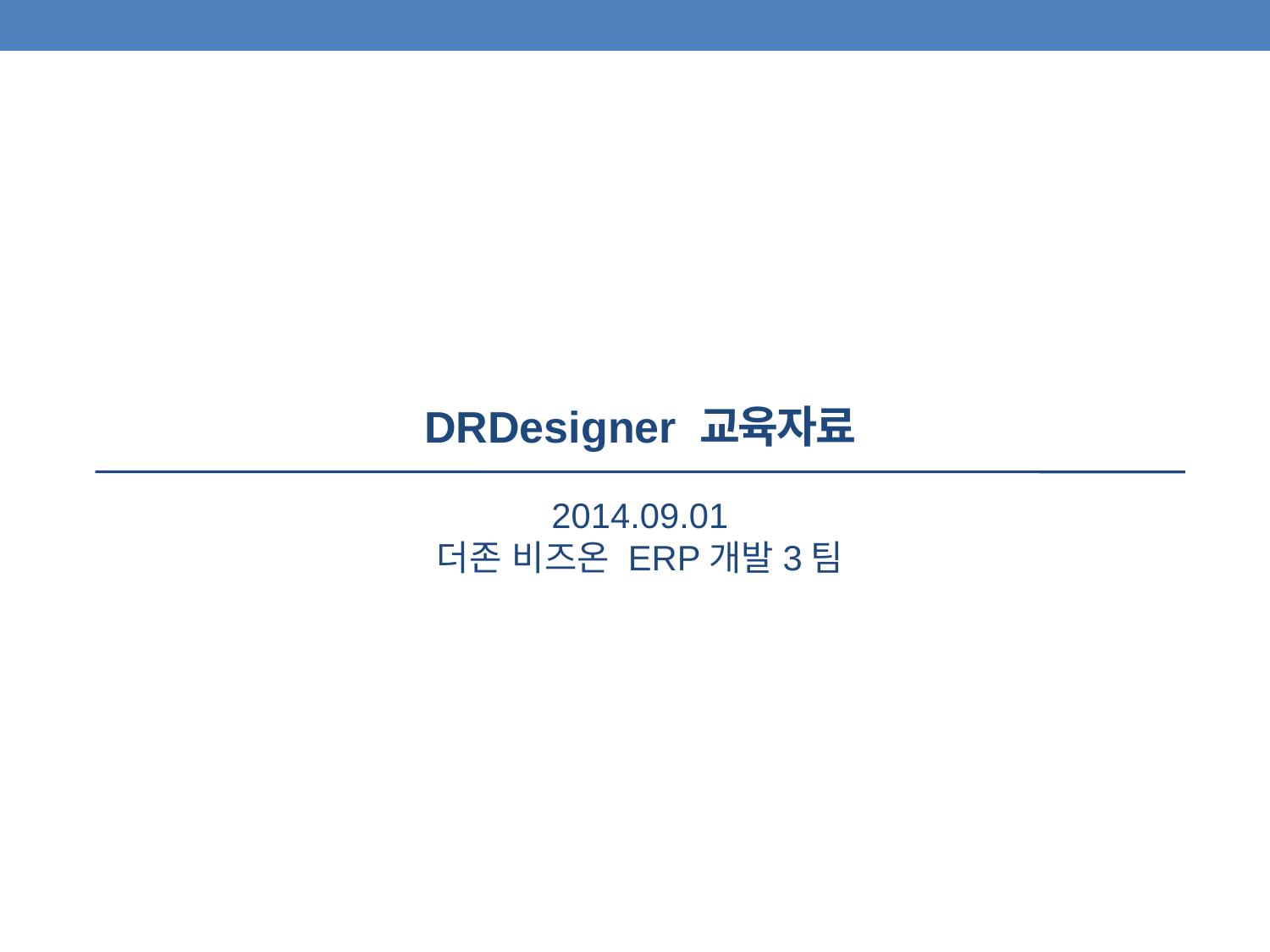

# DRDesigner 교육자료
2014.09.01
더존 비즈온 ERP개발3팀